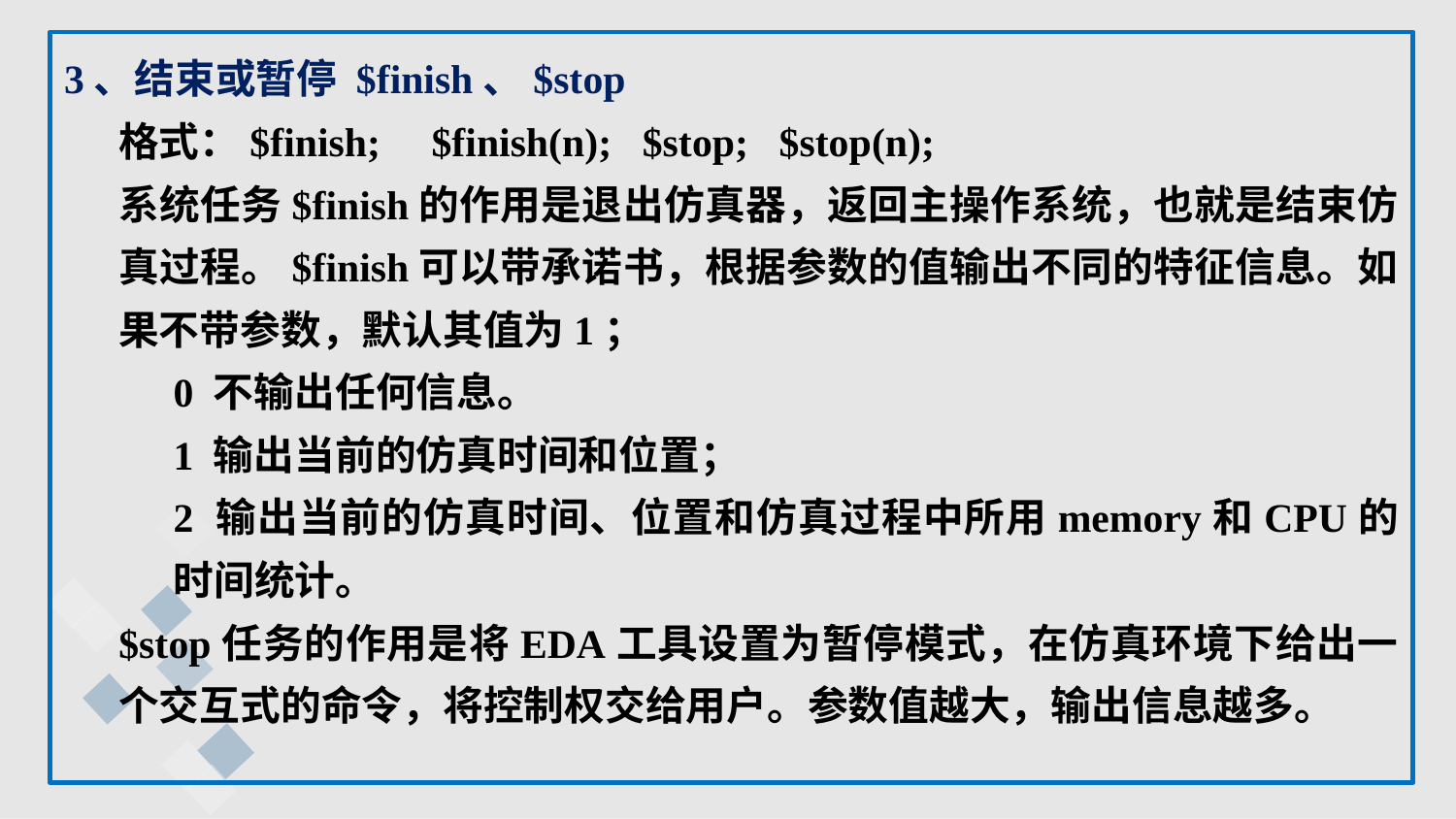

3、结束或暂停 $finish、$stop
格式：$finish;     $finish(n);   $stop;   $stop(n);
系统任务$finish的作用是退出仿真器，返回主操作系统，也就是结束仿真过程。$finish可以带承诺书，根据参数的值输出不同的特征信息。如果不带参数，默认其值为1；
0 不输出任何信息。
1 输出当前的仿真时间和位置；
2 输出当前的仿真时间、位置和仿真过程中所用memory和CPU的时间统计。
$stop任务的作用是将EDA工具设置为暂停模式，在仿真环境下给出一个交互式的命令，将控制权交给用户。参数值越大，输出信息越多。